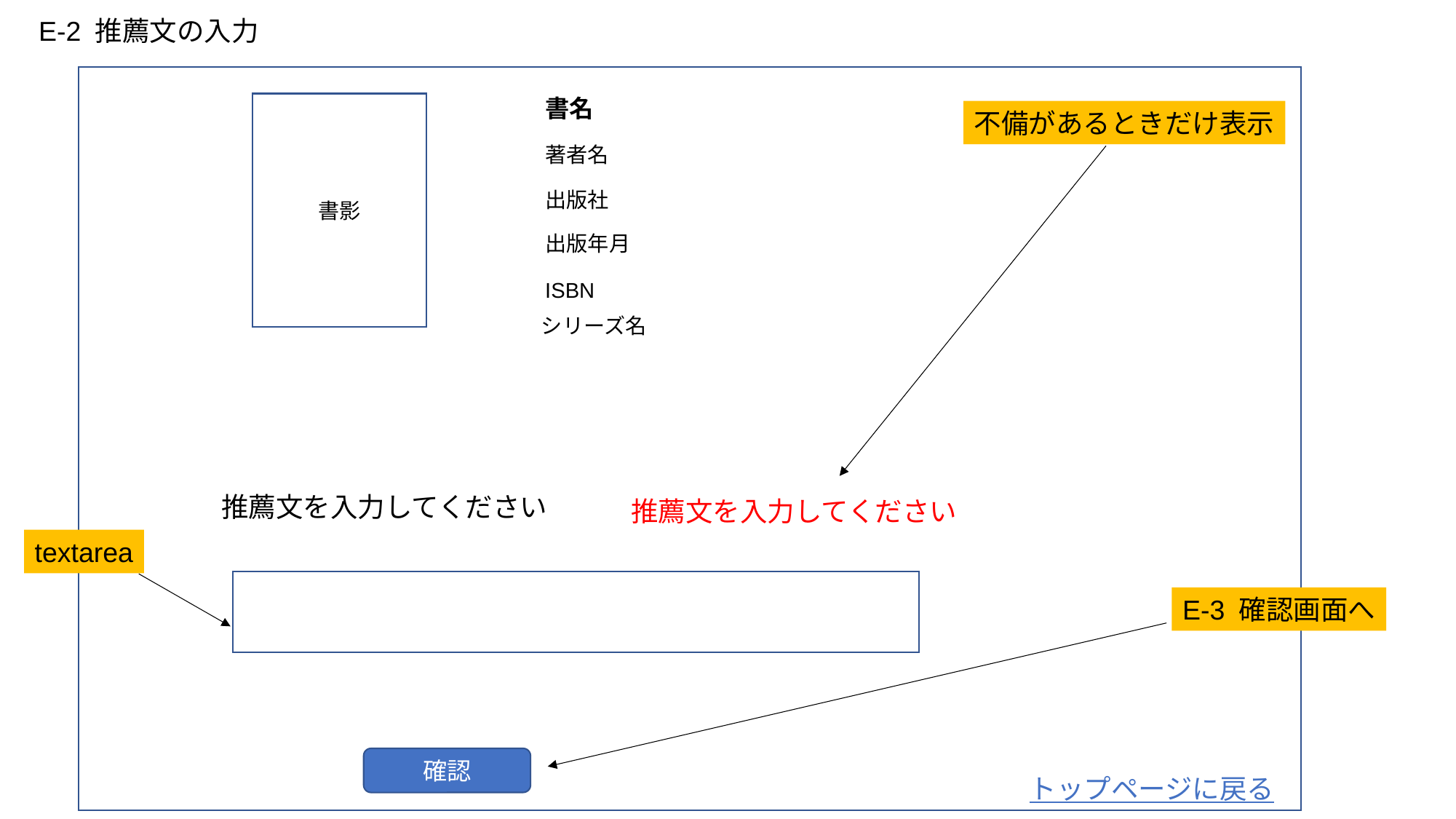

E-2 推薦文の入力

書名
書影
不備があるときだけ表示
著者名
出版社
出版年月
ISBN
シリーズ名
推薦文を入力してください
推薦文を入力してください
textarea

E-3 確認画面へ
確認
トップページに戻る